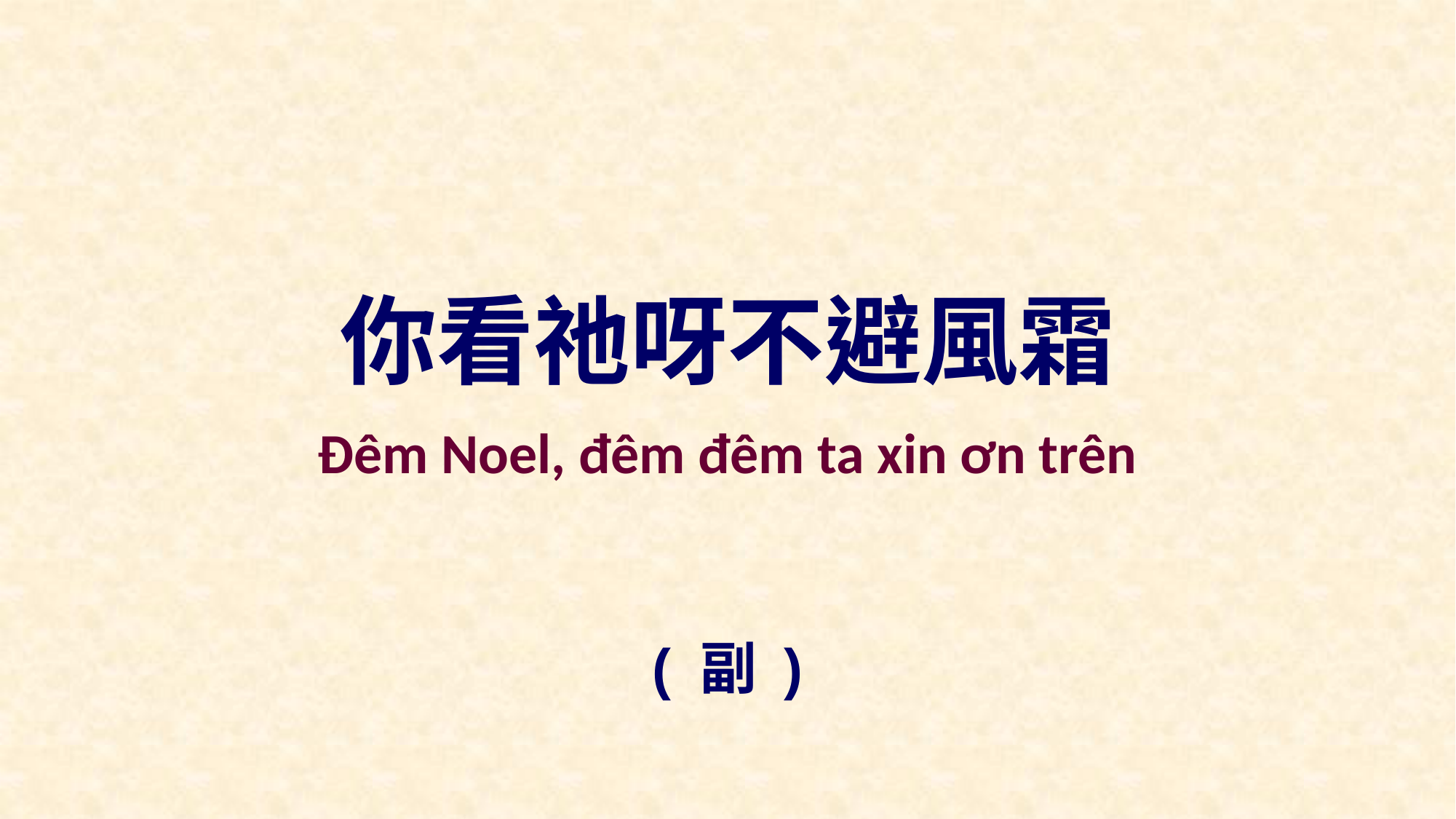

你看祂呀不避風霜
Đêm Noel, đêm đêm ta xin ơn trên
( 副 )